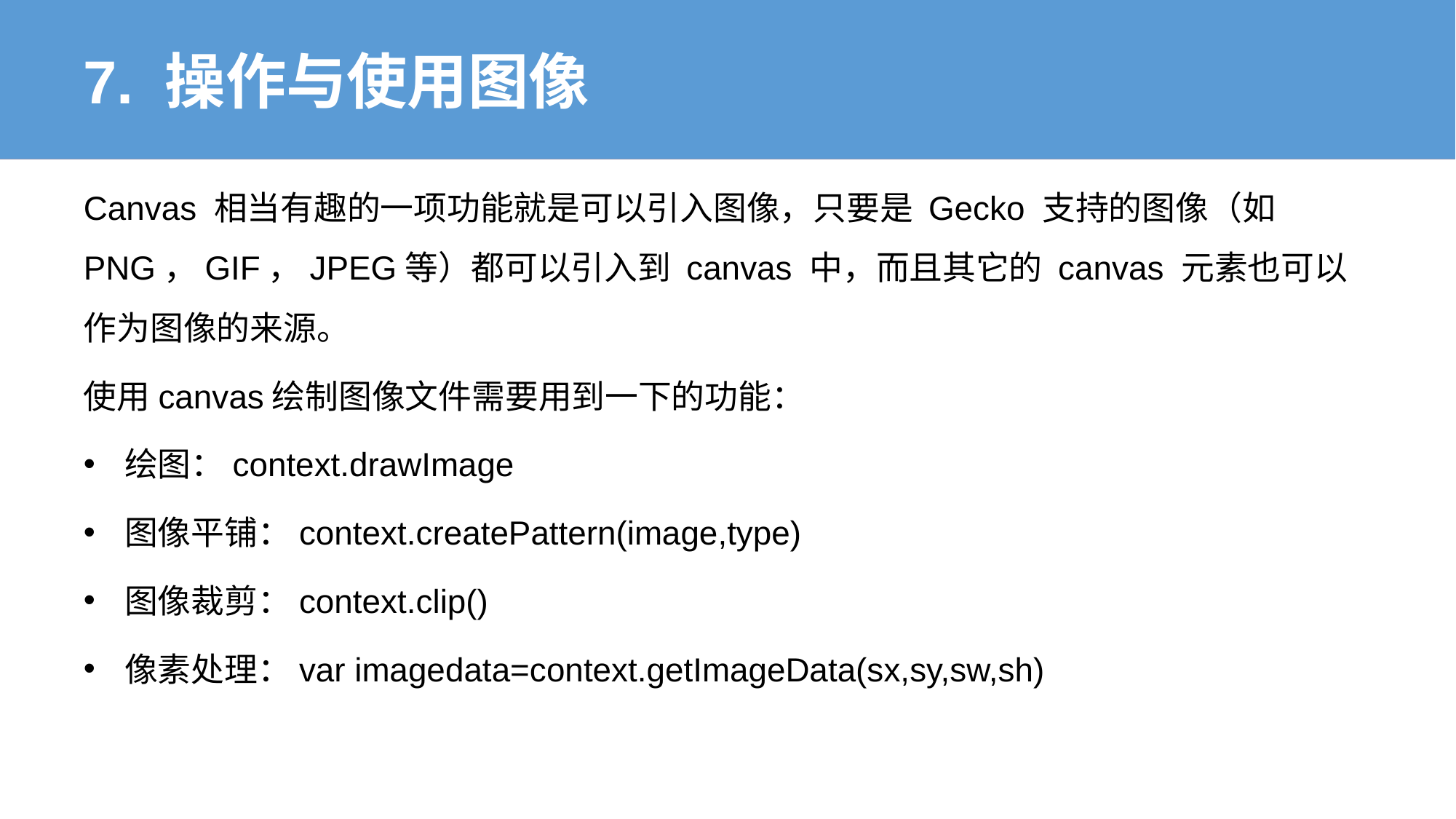

# 7. 操作与使用图像
Canvas 相当有趣的一项功能就是可以引入图像，只要是 Gecko 支持的图像（如 PNG，GIF，JPEG等）都可以引入到 canvas 中，而且其它的 canvas 元素也可以作为图像的来源。
使用canvas绘制图像文件需要用到一下的功能：
绘图：context.drawImage
图像平铺：context.createPattern(image,type)
图像裁剪：context.clip()
像素处理：var imagedata=context.getImageData(sx,sy,sw,sh)